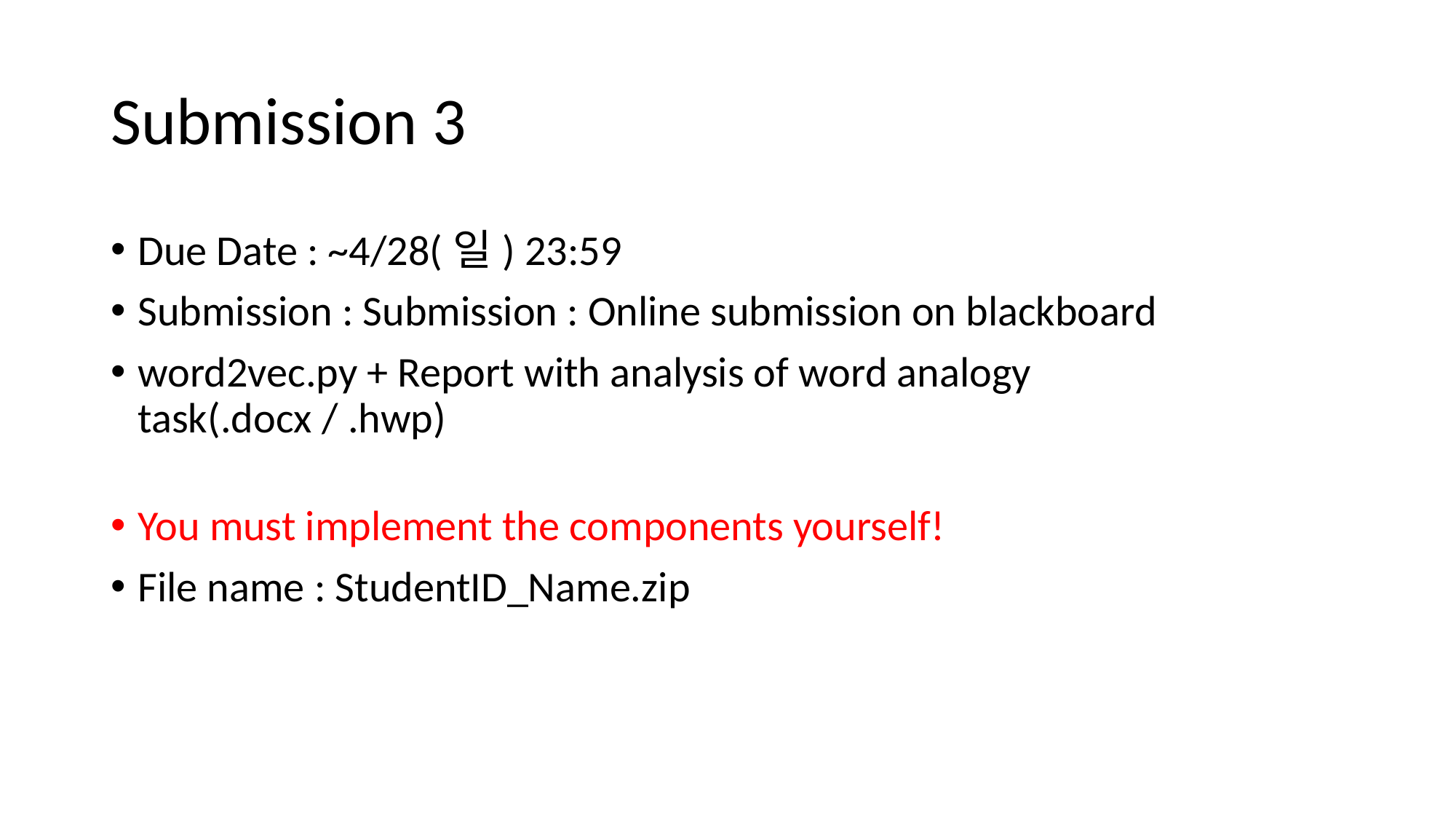

Submission 3
Due Date : ~4/28(일) 23:59
Submission : Submission : Online submission on blackboard
word2vec.py + Report with analysis of word analogy task(.docx / .hwp)

You must implement the components yourself!
File name : StudentID_Name.zip